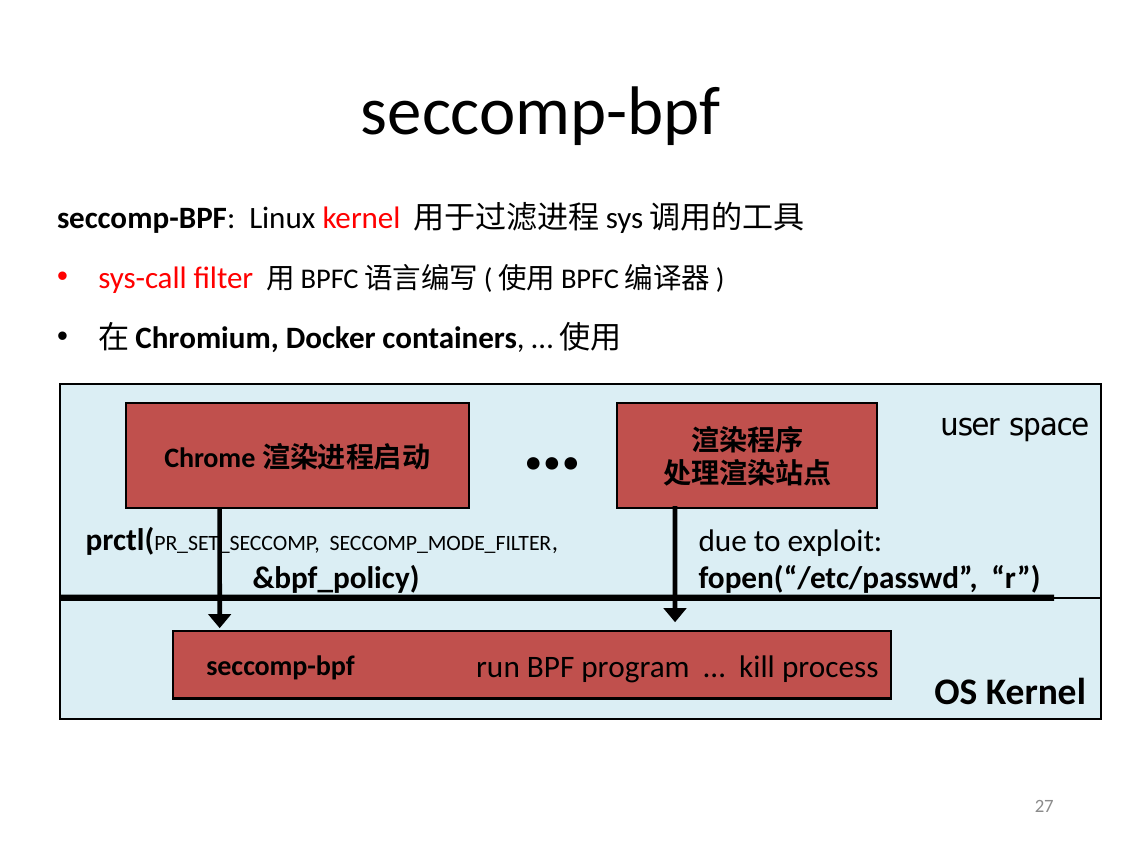

# seccomp-bpf
seccomp-BPF:  Linux kernel 用于过滤进程sys调用的工具
sys-call filter 用BPFC语言编写(使用BPFC编译器)
在Chromium, Docker containers, …使用

…

user space
Chrome渲染进程启动
渲染程序
处理渲染站点

due to exploit:
fopen(“/etc/passwd”,  “r”)

prctl(PR_SET_SECCOMP,  SECCOMP_MODE_FILTER,
                             &bpf_policy)
OS Kernel

   seccomp-bpf
run BPF program  …  kill process
27